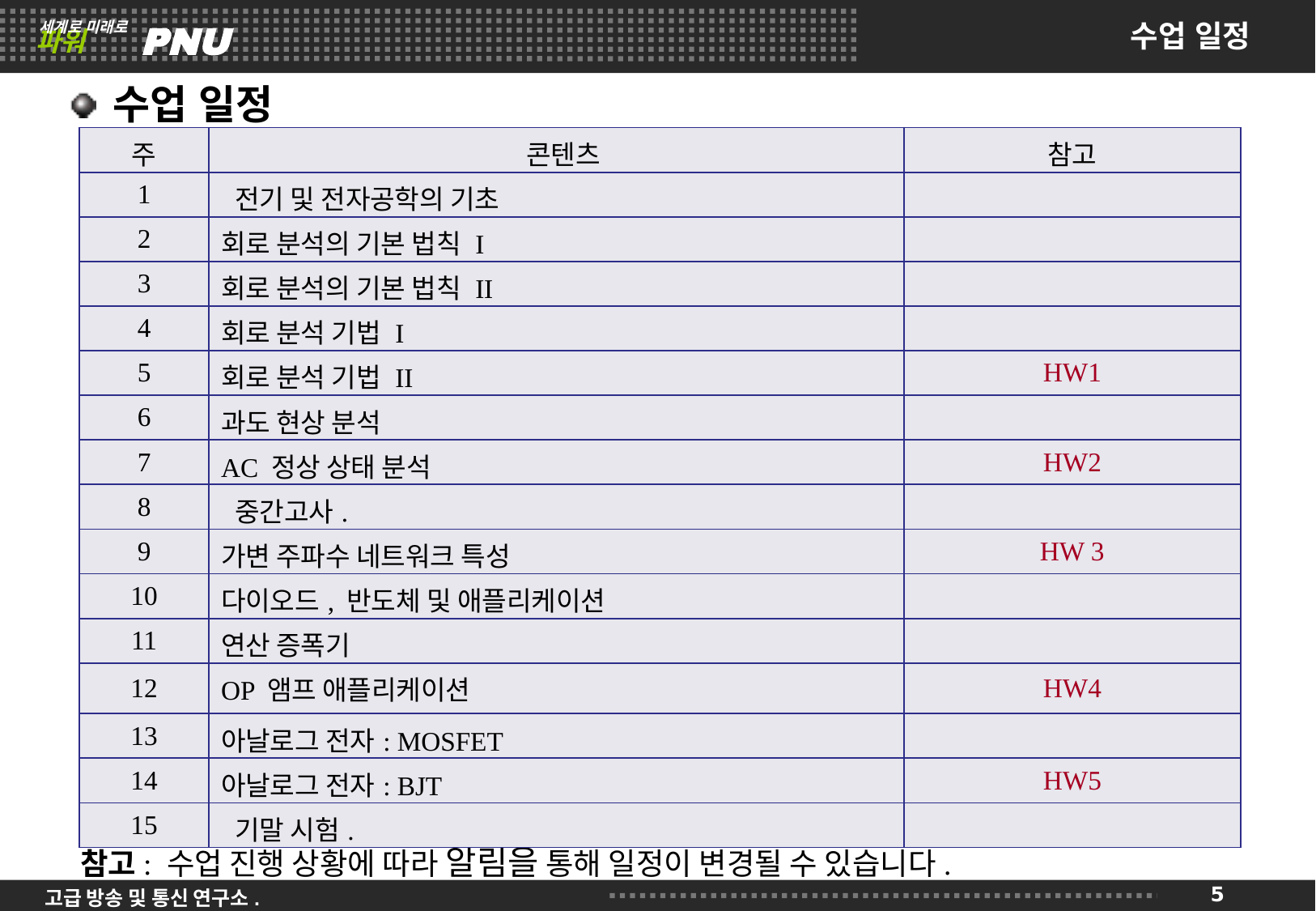

# 수업 일정

수업 일정
| 주 | 콘텐츠 | 참고 |
| --- | --- | --- |
| 1 | 전기 및 전자공학의 기초 |  |
| 2 | 회로 분석의 기본 법칙 I |  |
| 3 | 회로 분석의 기본 법칙 II |  |
| 4 | 회로 분석 기법 I |  |
| 5 | 회로 분석 기법 II | HW1 |
| 6 | 과도 현상 분석 |  |
| 7 | AC 정상 상태 분석 | HW2 |
| 8 | 중간고사. |  |
| 9 | 가변 주파수 네트워크 특성 | HW 3 |
| 10 | 다이오드, 반도체 및 애플리케이션 |  |
| 11 | 연산 증폭기 |  |
| 12 | OP 앰프 애플리케이션 | HW4 |
| 13 | 아날로그 전자: MOSFET |  |
| 14 | 아날로그 전자: BJT | HW5 |
| 15 | 기말 시험. |  |
     참고: 수업 진행 상황에 따라 알림을 통해 일정이 변경될 수 있습니다.